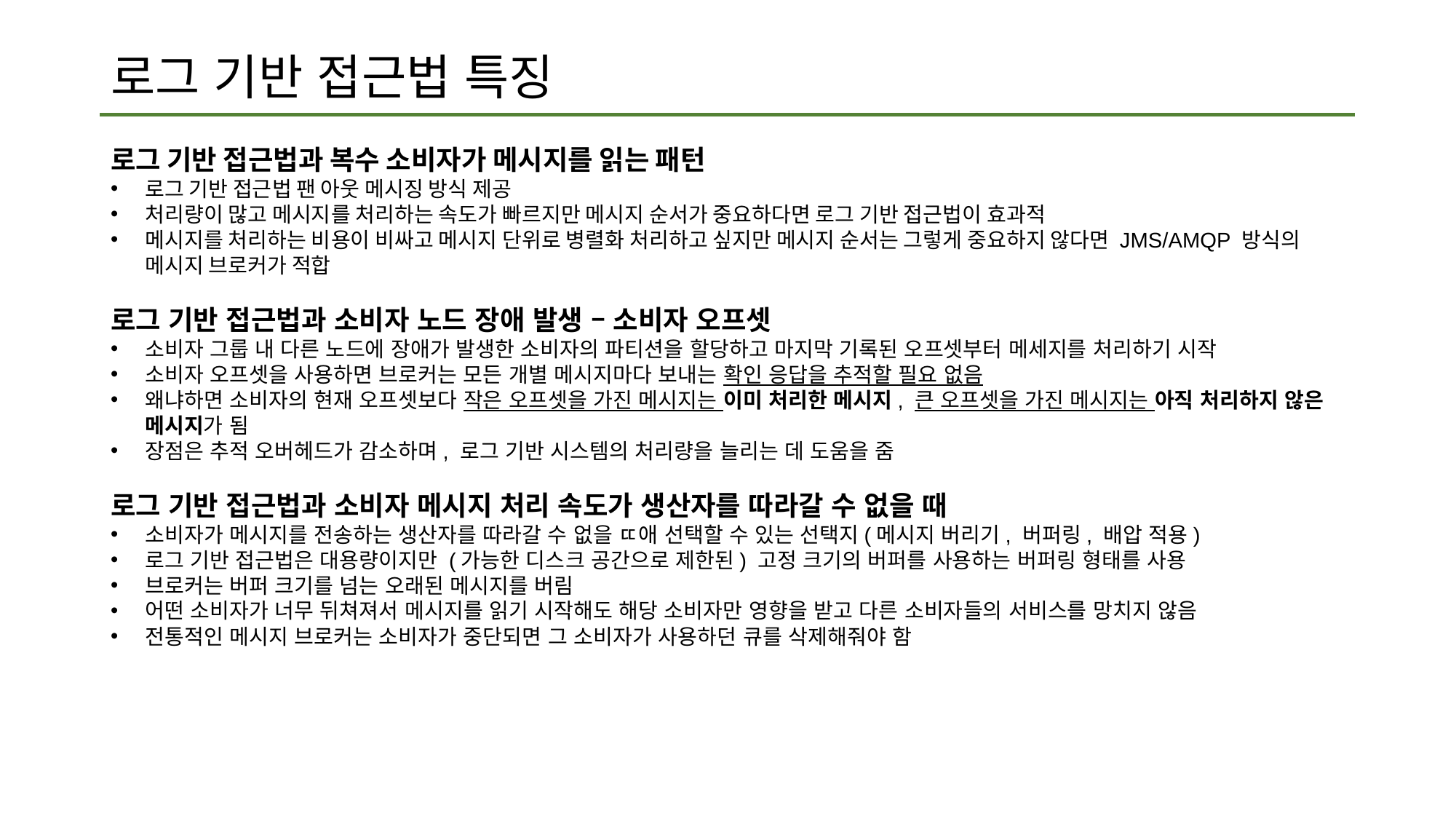

# 로그 기반 접근법 특징
로그 기반 접근법과 복수 소비자가 메시지를 읽는 패턴
로그 기반 접근법 팬 아웃 메시징 방식 제공
처리량이 많고 메시지를 처리하는 속도가 빠르지만 메시지 순서가 중요하다면 로그 기반 접근법이 효과적
메시지를 처리하는 비용이 비싸고 메시지 단위로 병렬화 처리하고 싶지만 메시지 순서는 그렇게 중요하지 않다면 JMS/AMQP 방식의 메시지 브로커가 적합

로그 기반 접근법과 소비자 노드 장애 발생 – 소비자 오프셋
소비자 그룹 내 다른 노드에 장애가 발생한 소비자의 파티션을 할당하고 마지막 기록된 오프셋부터 메세지를 처리하기 시작
소비자 오프셋을 사용하면 브로커는 모든 개별 메시지마다 보내는 확인 응답을 추적할 필요 없음
왜냐하면 소비자의 현재 오프셋보다 작은 오프셋을 가진 메시지는 이미 처리한 메시지, 큰 오프셋을 가진 메시지는 아직 처리하지 않은 메시지가 됨
장점은 추적 오버헤드가 감소하며, 로그 기반 시스템의 처리량을 늘리는 데 도움을 줌

로그 기반 접근법과 소비자 메시지 처리 속도가 생산자를 따라갈 수 없을 때
소비자가 메시지를 전송하는 생산자를 따라갈 수 없을 ㄸ애 선택할 수 있는 선택지(메시지 버리기, 버퍼링, 배압 적용)
로그 기반 접근법은 대용량이지만 (가능한 디스크 공간으로 제한된) 고정 크기의 버퍼를 사용하는 버퍼링 형태를 사용
브로커는 버퍼 크기를 넘는 오래된 메시지를 버림
어떤 소비자가 너무 뒤쳐져서 메시지를 읽기 시작해도 해당 소비자만 영향을 받고 다른 소비자들의 서비스를 망치지 않음
전통적인 메시지 브로커는 소비자가 중단되면 그 소비자가 사용하던 큐를 삭제해줘야 함